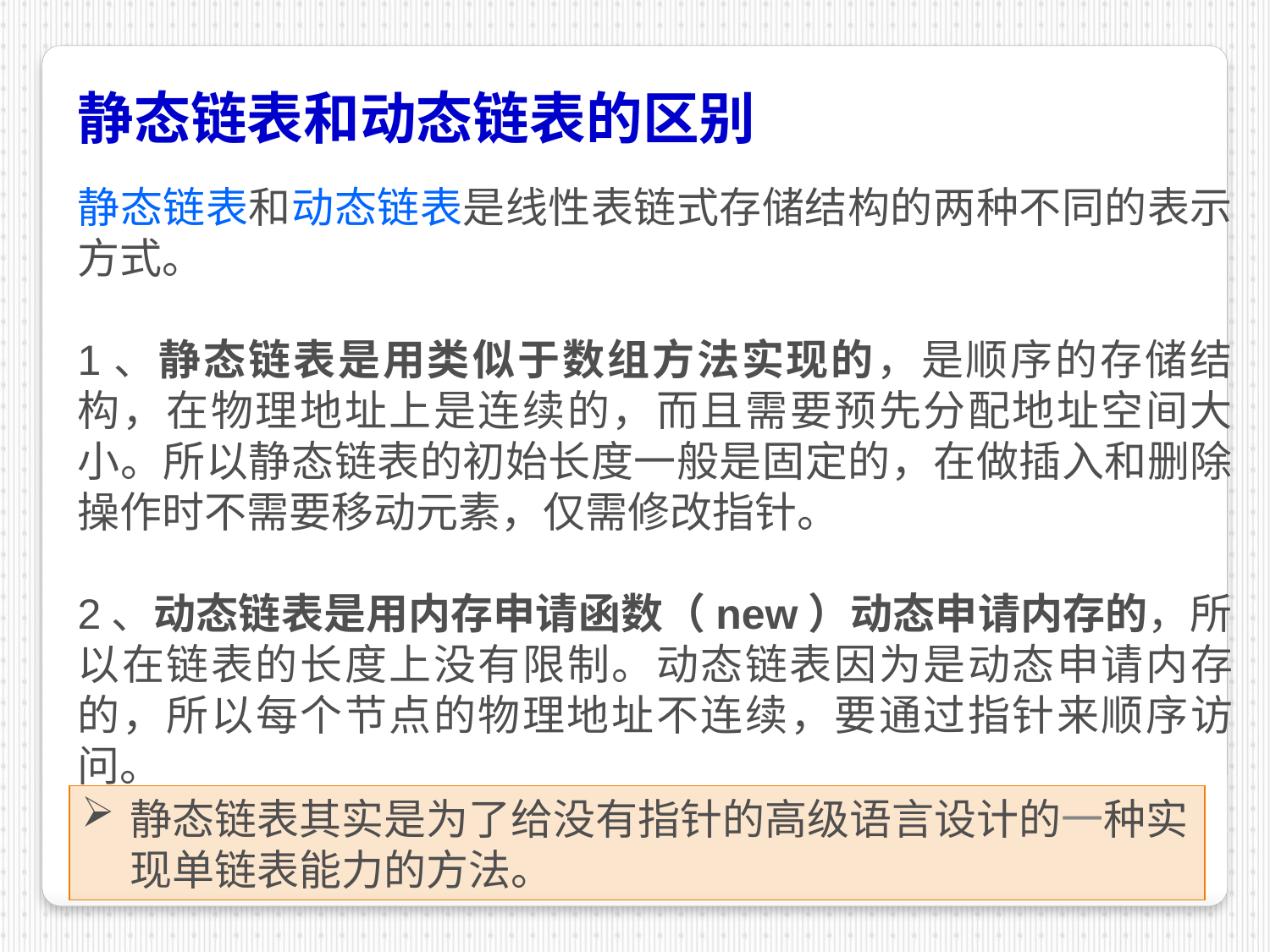

静态链表和动态链表的区别
静态链表和动态链表是线性表链式存储结构的两种不同的表示方式。

1、静态链表是用类似于数组方法实现的，是顺序的存储结构，在物理地址上是连续的，而且需要预先分配地址空间大小。所以静态链表的初始长度一般是固定的，在做插入和删除操作时不需要移动元素，仅需修改指针。

2、动态链表是用内存申请函数（new）动态申请内存的，所以在链表的长度上没有限制。动态链表因为是动态申请内存的，所以每个节点的物理地址不连续，要通过指针来顺序访问。
静态链表其实是为了给没有指针的高级语言设计的一种实现单链表能力的方法。